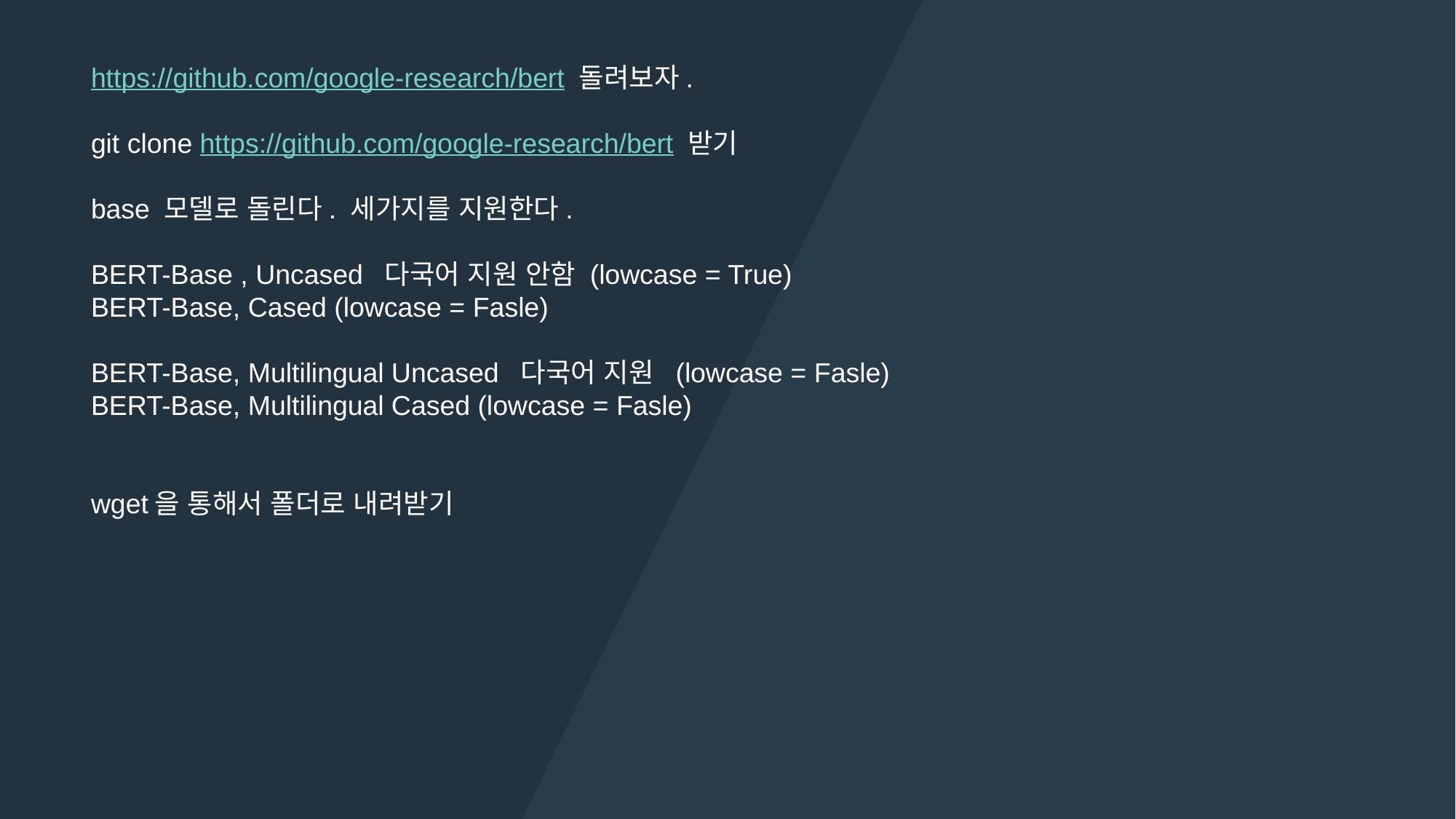

https://github.com/google-research/bert 돌려보자.

git clone https://github.com/google-research/bert 받기

base 모델로 돌린다. 세가지를 지원한다.

BERT-Base , Uncased  다국어 지원 안함 (lowcase = True)
BERT-Base, Cased (lowcase = Fasle)

BERT-Base, Multilingual Uncased  다국어 지원  (lowcase = Fasle)
BERT-Base, Multilingual Cased (lowcase = Fasle)

wget을 통해서 폴더로 내려받기